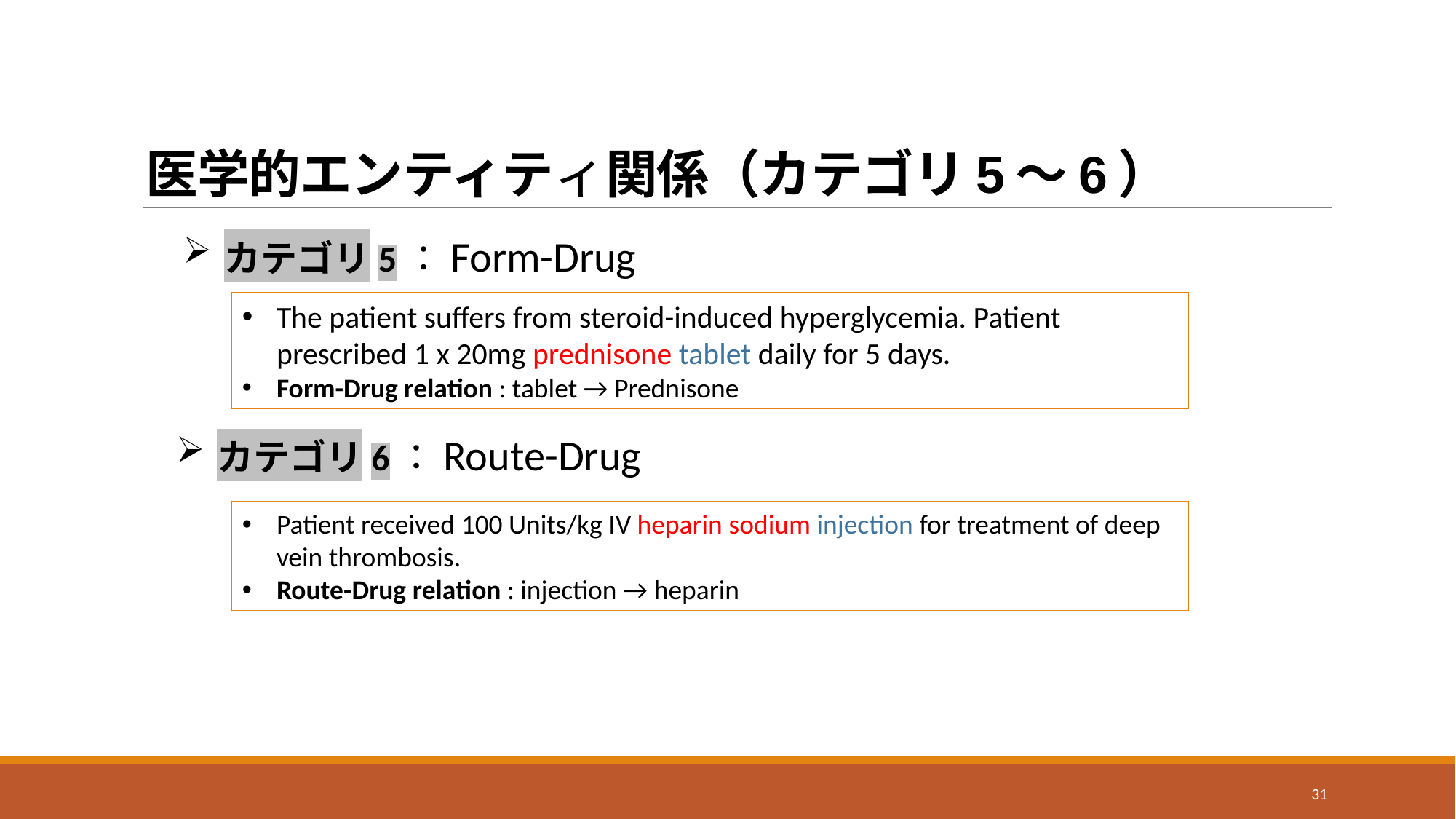

# 医学的エンティティ関係（カテゴリ5〜6）
カテゴリ5：Form-Drug

The patient suffers from steroid-induced hyperglycemia. Patient prescribed 1 x 20mg prednisone tablet daily for 5 days.
Form-Drug relation : tablet → Prednisone
カテゴリ6：Route-Drug
Patient received 100 Units/kg IV heparin sodium injection for treatment of deep vein thrombosis.
Route-Drug relation : injection → heparin
31